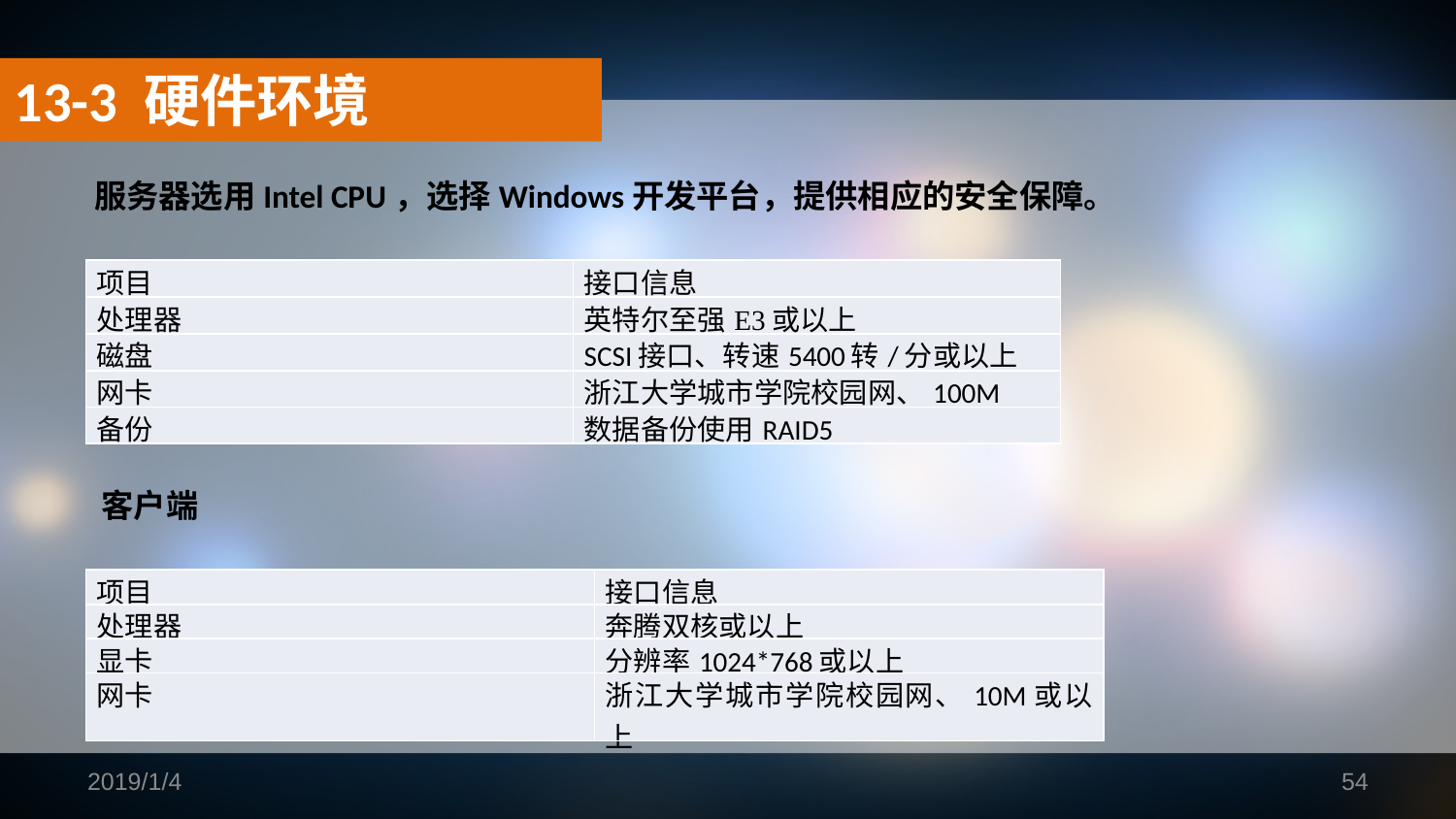

13-3 硬件环境

服务器选用Intel CPU，选择Windows开发平台，提供相应的安全保障。
| 项目 | 接口信息 |
| --- | --- |
| 处理器 | 英特尔至强E3或以上 |
| 磁盘 | SCSI接口、转速5400转/分或以上 |
| 网卡 | 浙江大学城市学院校园网、100M |
| 备份 | 数据备份使用RAID5 |
客户端
| 项目 | 接口信息 |
| --- | --- |
| 处理器 | 奔腾双核或以上 |
| 显卡 | 分辨率1024\*768或以上 |
| 网卡 | 浙江大学城市学院校园网、10M或以上 |
2019/1/4
54